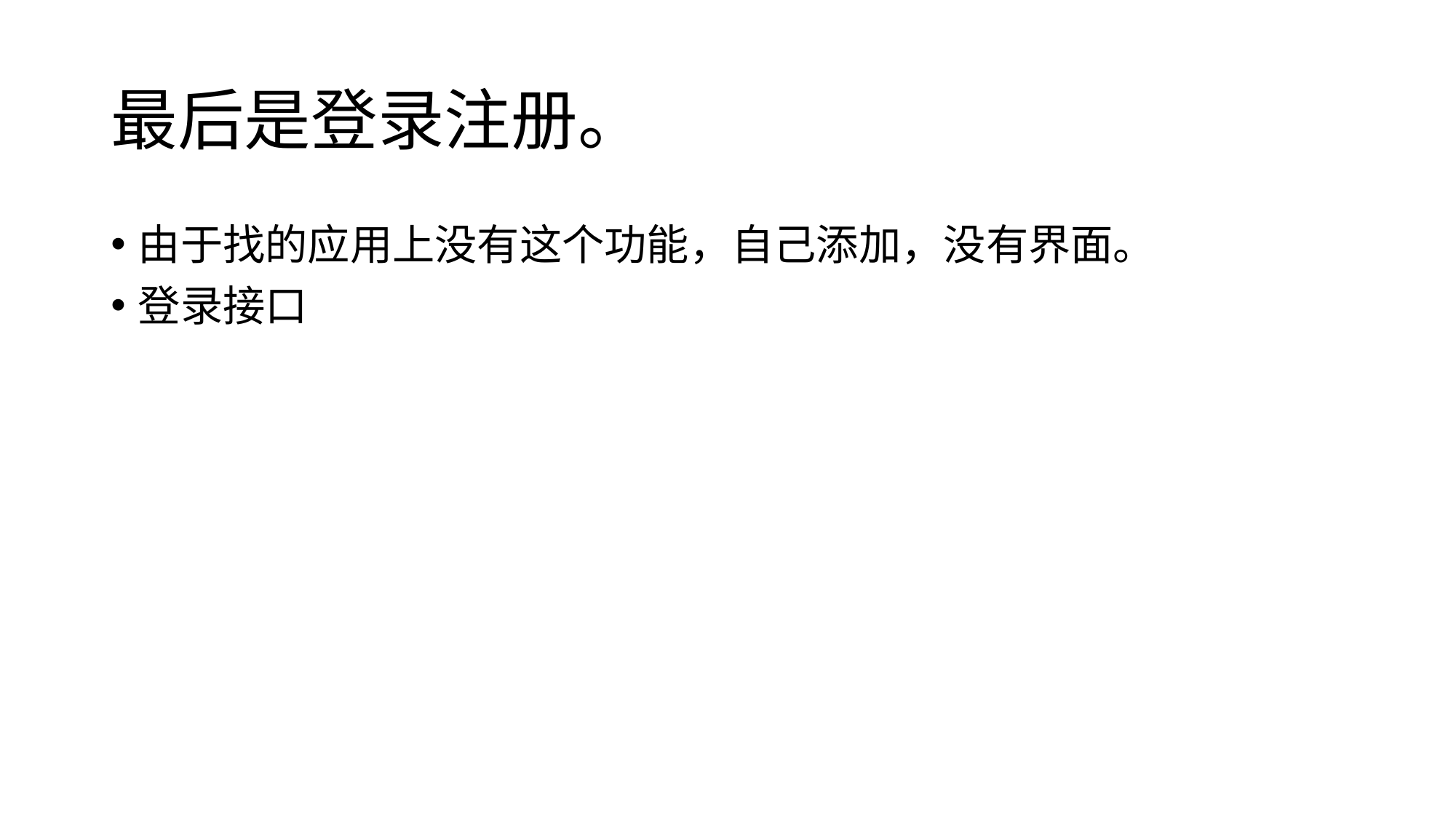

# 最后是登录注册。
由于找的应用上没有这个功能，自己添加，没有界面。
登录接口